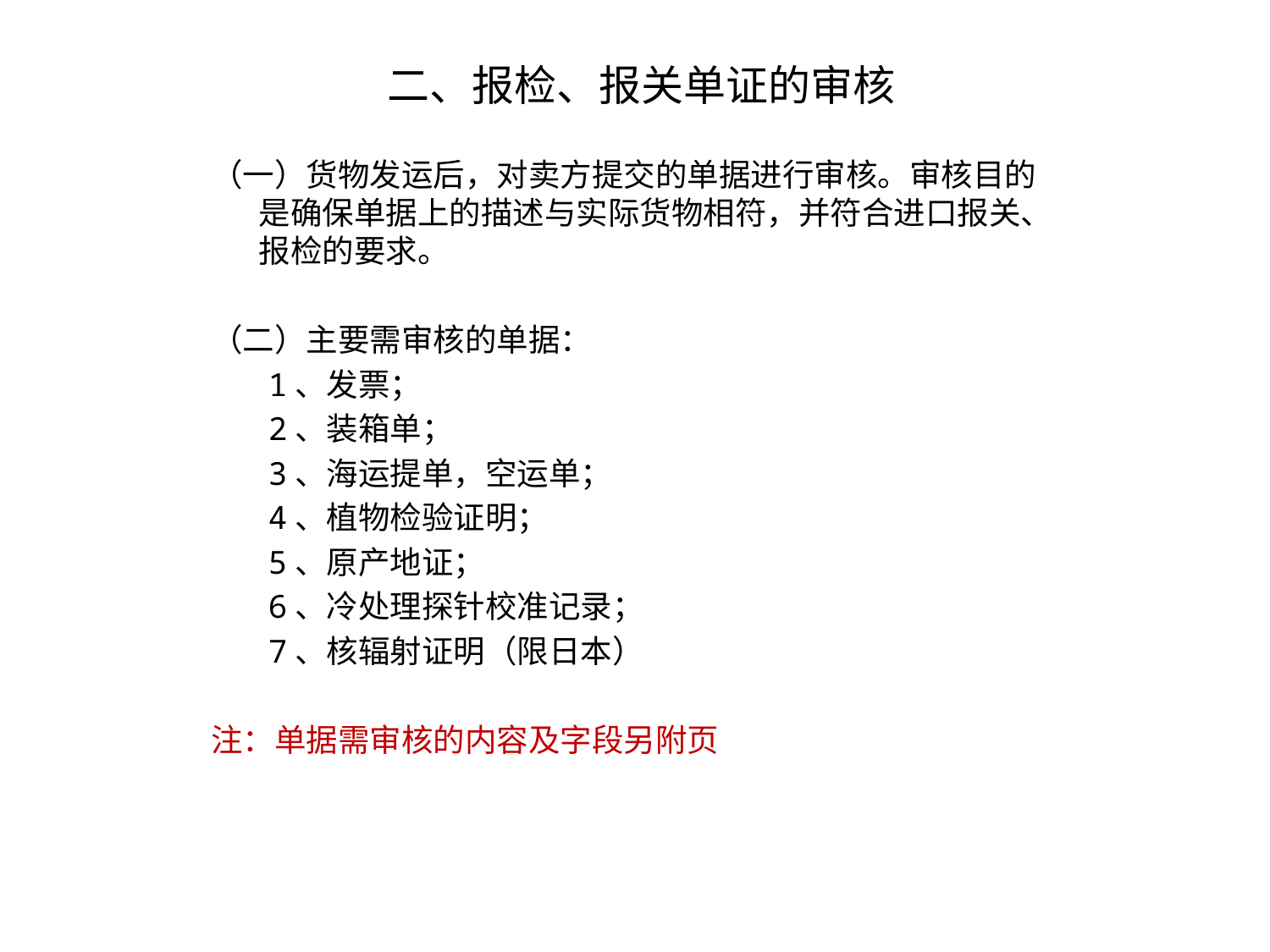

# 二、报检、报关单证的审核
（一）货物发运后，对卖方提交的单据进行审核。审核目的是确保单据上的描述与实际货物相符，并符合进口报关、报检的要求。

（二）主要需审核的单据：
   1、发票；
   2、装箱单；
   3、海运提单，空运单；
   4、植物检验证明；
   5、原产地证；
   6、冷处理探针校准记录；
   7、核辐射证明（限日本）

注：单据需审核的内容及字段另附页